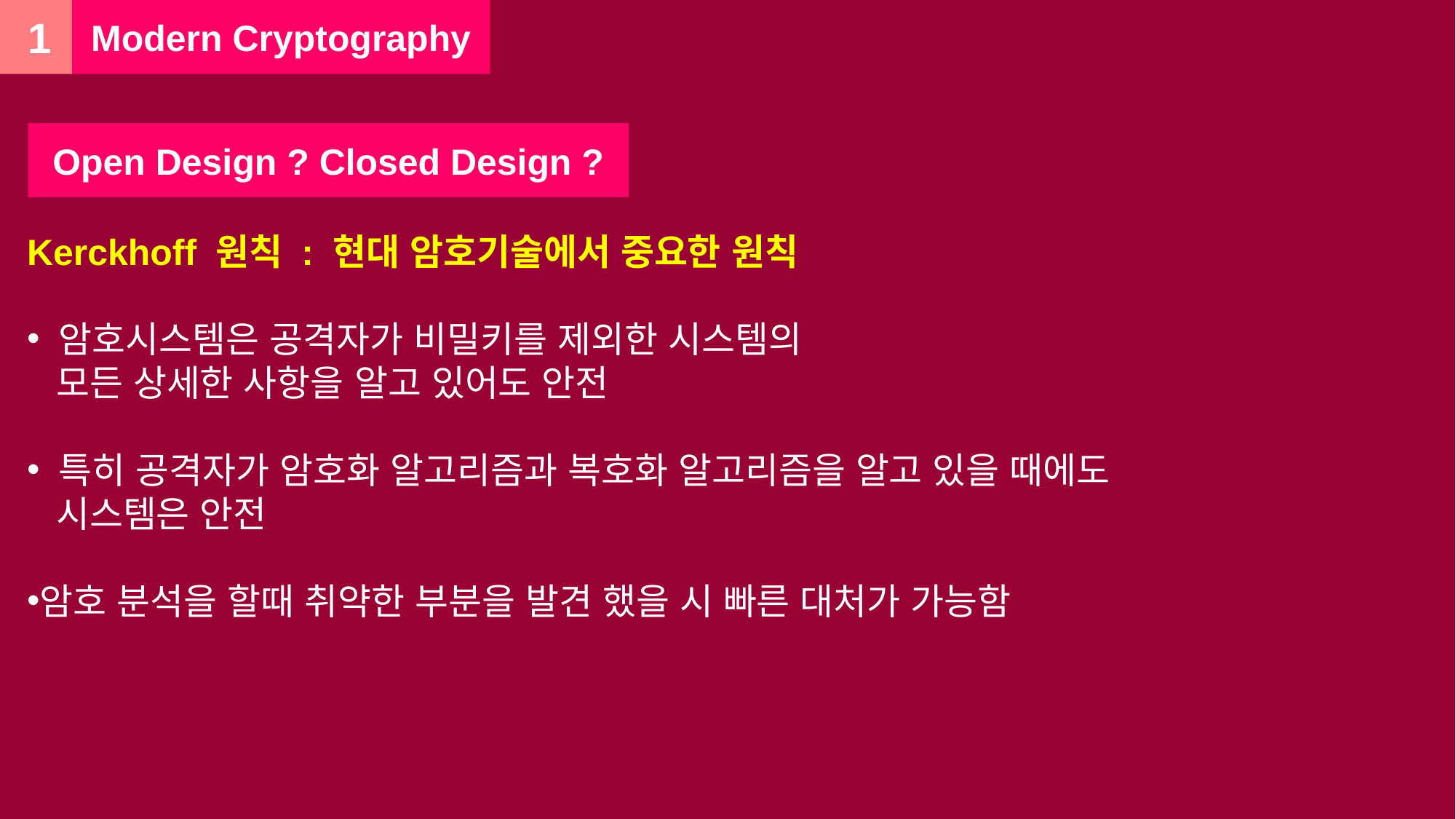

Modern Cryptography
1
Open Design ? Closed Design ?
Kerckhoff 원칙 : 현대 암호기술에서 중요한 원칙​

 암호시스템은 공격자가 비밀키를 제외한 시스템의
  모든 상세한 사항을 알고 있어도 안전

 특히 공격자가 암호화 알고리즘과 복호화 알고리즘을 알고 있을 때에도
  시스템은 안전​

암호 분석을 할때 취약한 부분을 발견 했을 시 빠른 대처가 가능함